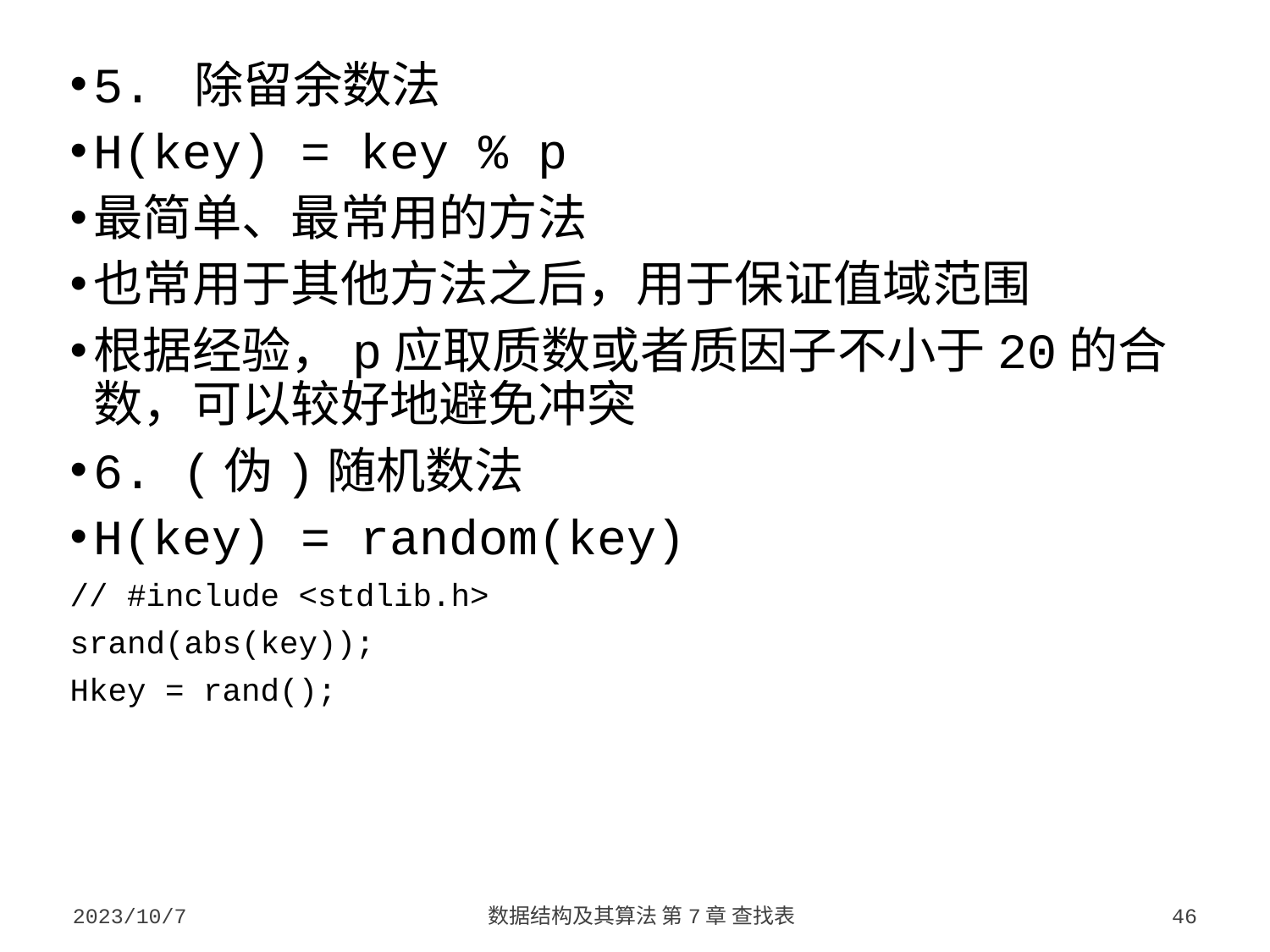

5. 除留余数法
H(key) = key % p
最简单、最常用的方法
也常用于其他方法之后，用于保证值域范围
根据经验，p应取质数或者质因子不小于20的合数，可以较好地避免冲突
6. (伪)随机数法
H(key) = random(key)
// #include <stdlib.h>
srand(abs(key));
Hkey = rand();
2023/10/7
数据结构及其算法 第7章 查找表
46